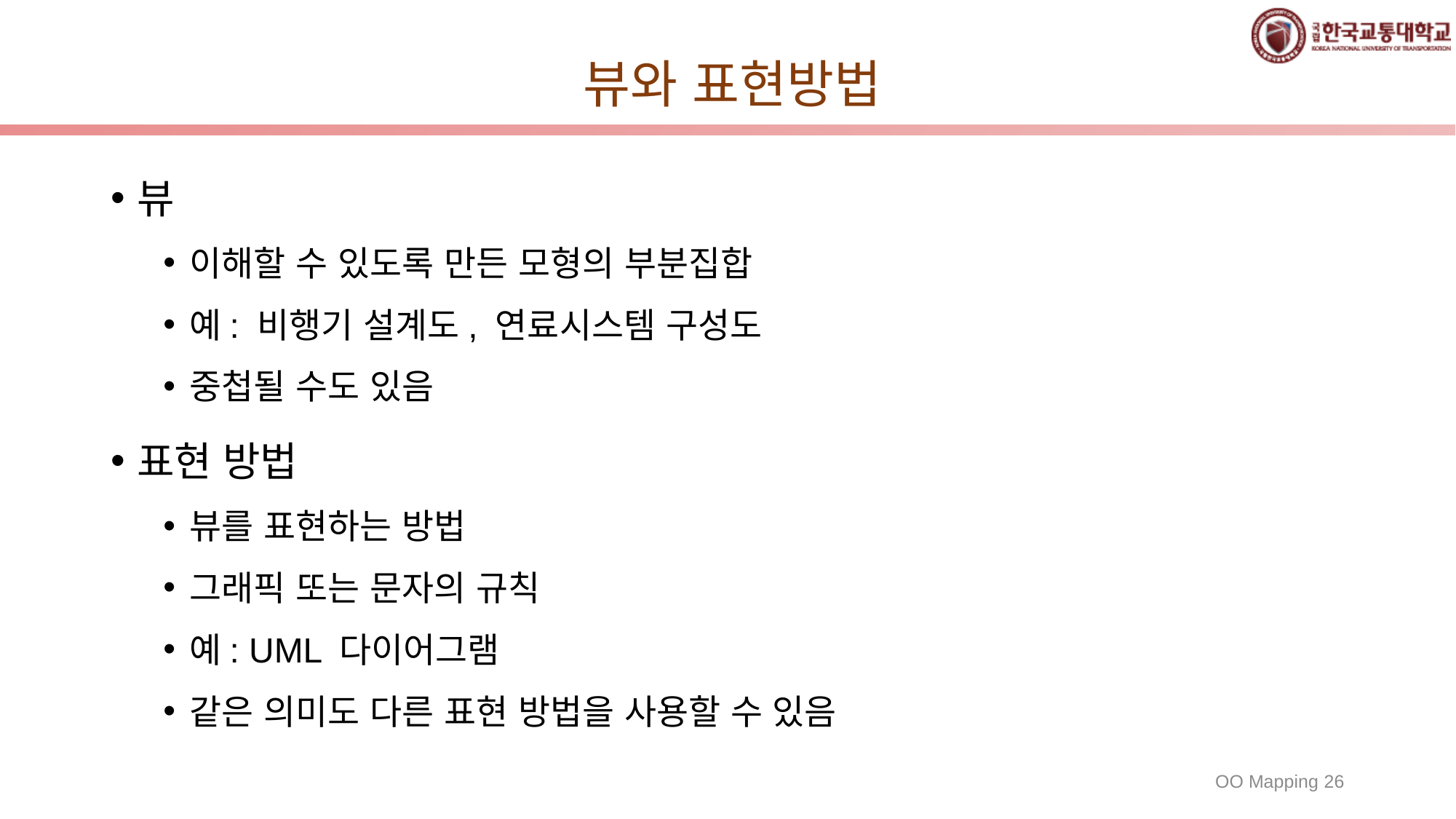

# 뷰와 표현방법
뷰
이해할 수 있도록 만든 모형의 부분집합
예: 비행기 설계도, 연료시스템 구성도
중첩될 수도 있음
표현 방법
뷰를 표현하는 방법
그래픽 또는 문자의 규칙
예: UML 다이어그램
같은 의미도 다른 표현 방법을 사용할 수 있음

26